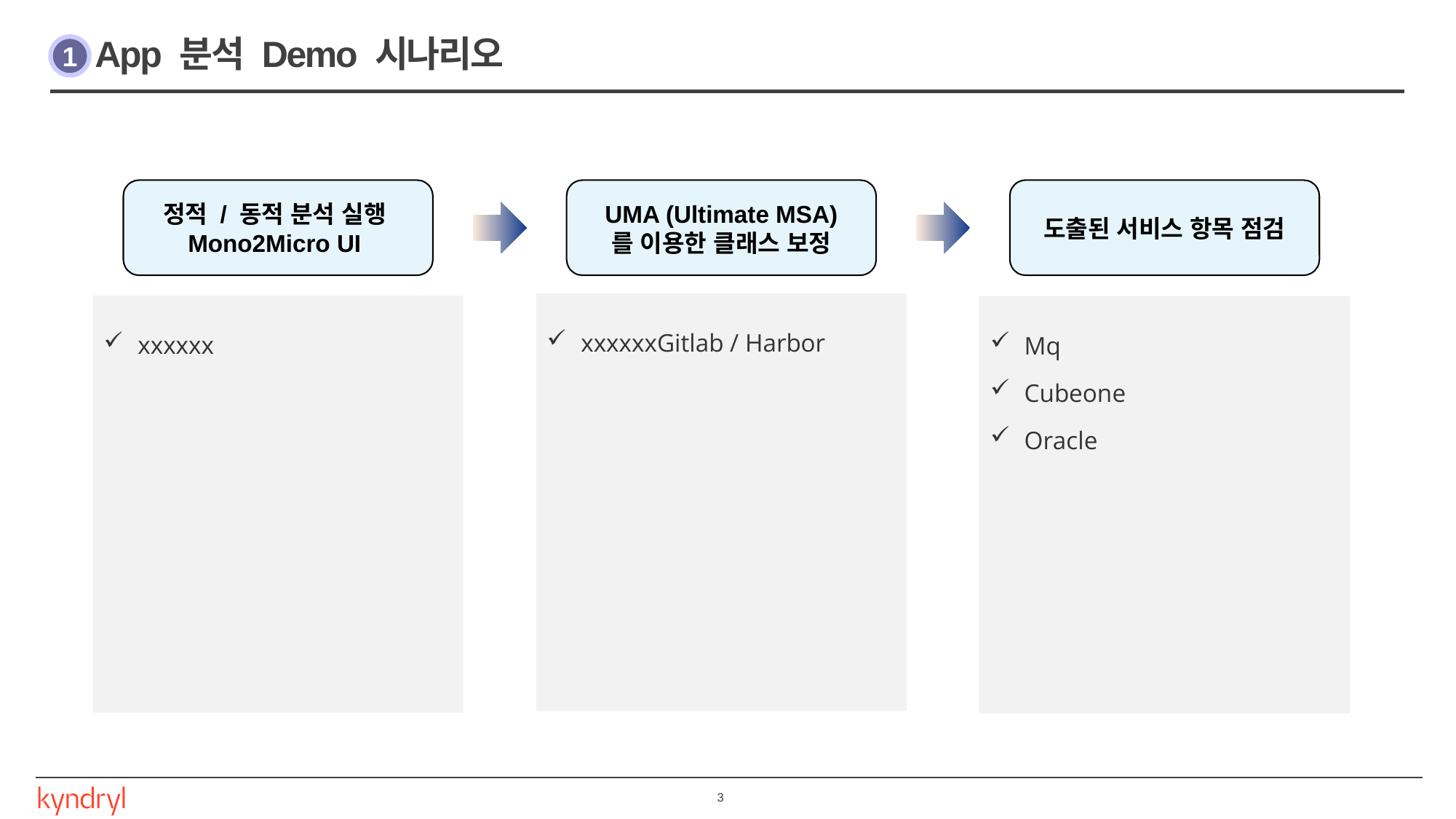

# App 분석 Demo 시나리오
1
UMA (Ultimate MSA)
를 이용한 클래스 보정
도출된 서비스 항목 점검
정적 / 동적 분석 실행
Mono2Micro UI

xxxxxxGitlab / Harbor
xxxxxx
Mq
Cubeone
Oracle